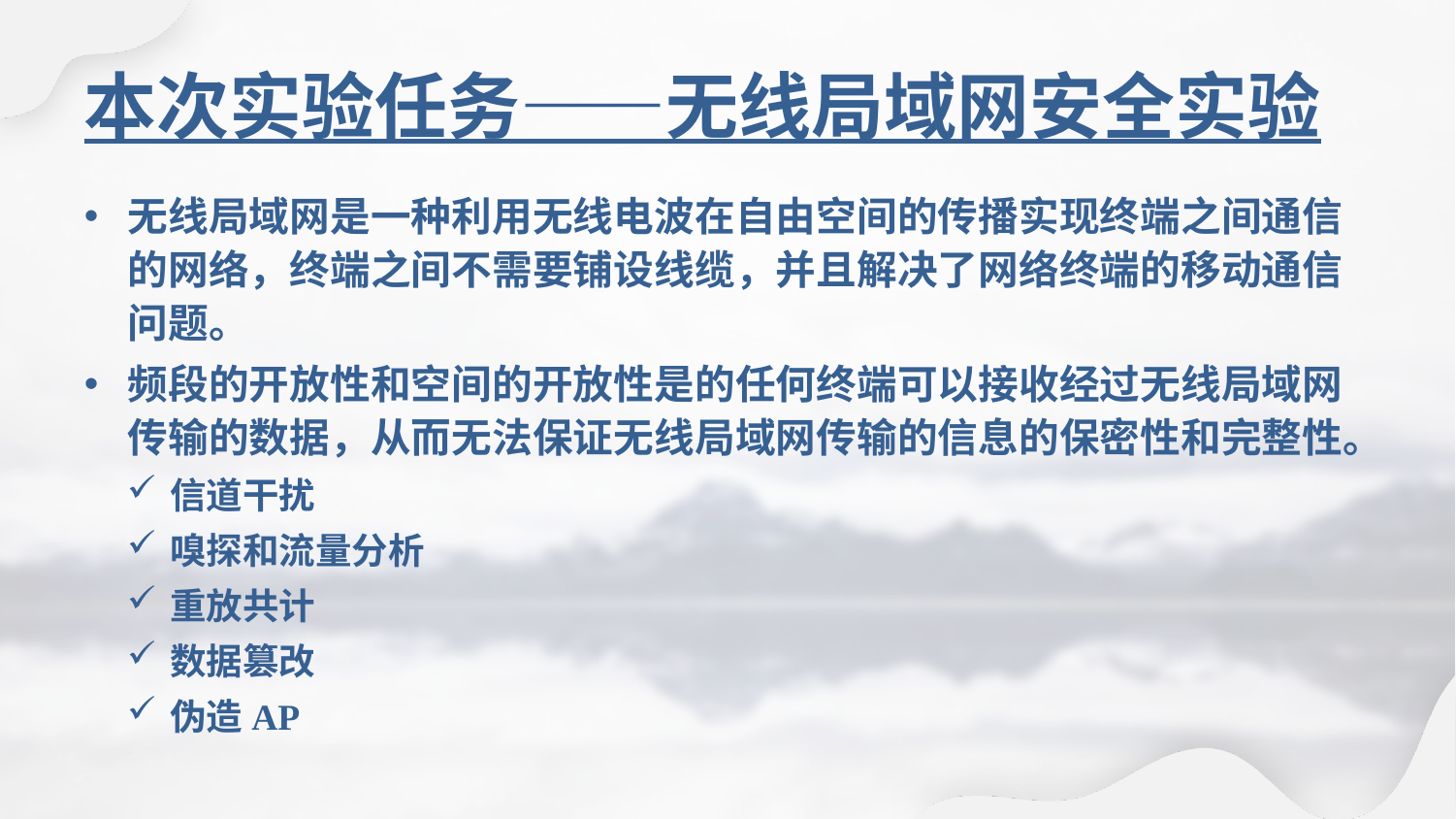

# 本次实验任务——无线局域网安全实验
无线局域网是一种利用无线电波在自由空间的传播实现终端之间通信的网络，终端之间不需要铺设线缆，并且解决了网络终端的移动通信问题。
频段的开放性和空间的开放性是的任何终端可以接收经过无线局域网传输的数据，从而无法保证无线局域网传输的信息的保密性和完整性。
信道干扰
嗅探和流量分析
重放共计
数据篡改
伪造AP